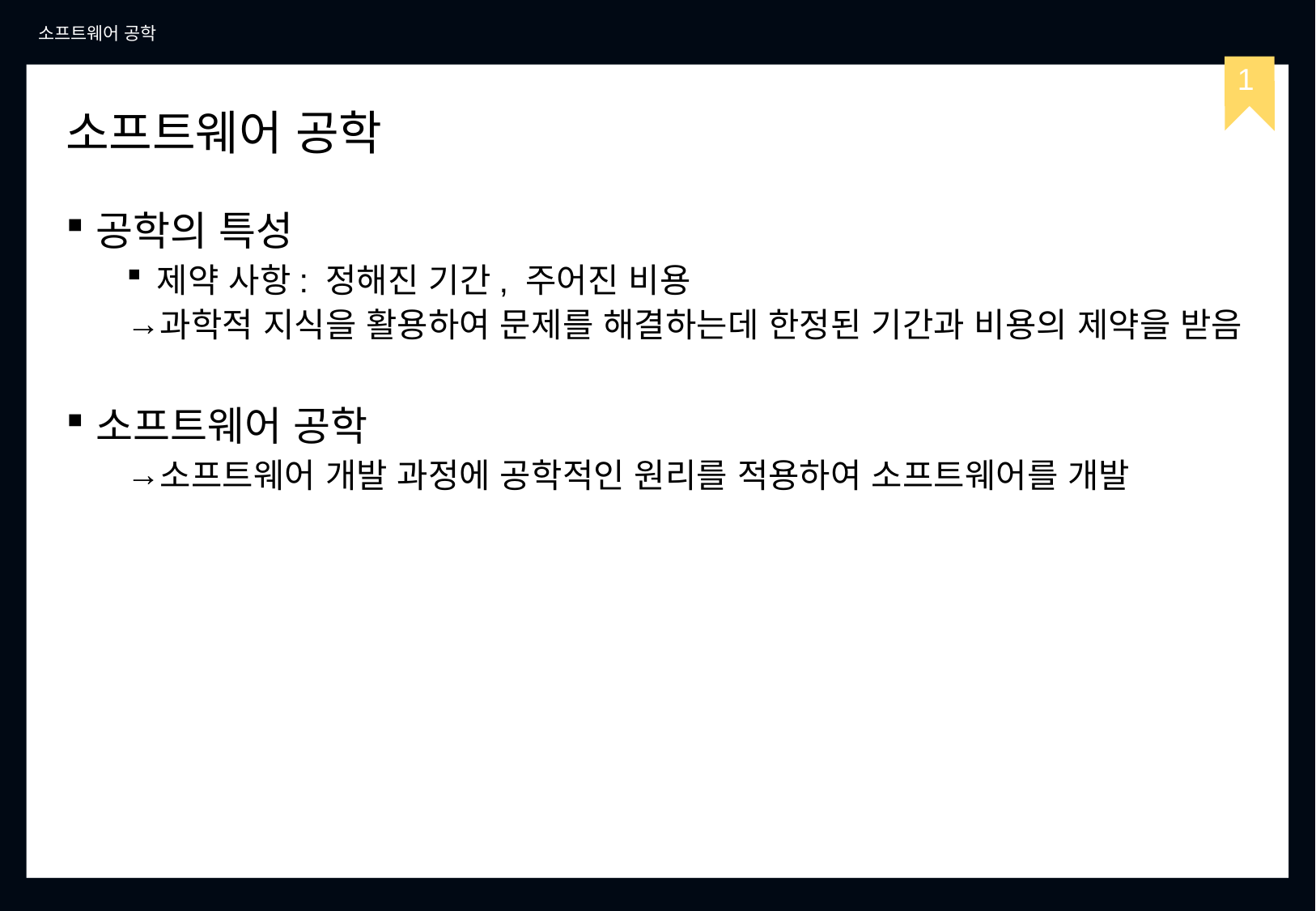

소프트웨어 공학
1
# 소프트웨어 공학
공학의 특성
제약 사항: 정해진 기간, 주어진 비용
과학적 지식을 활용하여 문제를 해결하는데 한정된 기간과 비용의 제약을 받음

소프트웨어 공학
소프트웨어 개발 과정에 공학적인 원리를 적용하여 소프트웨어를 개발